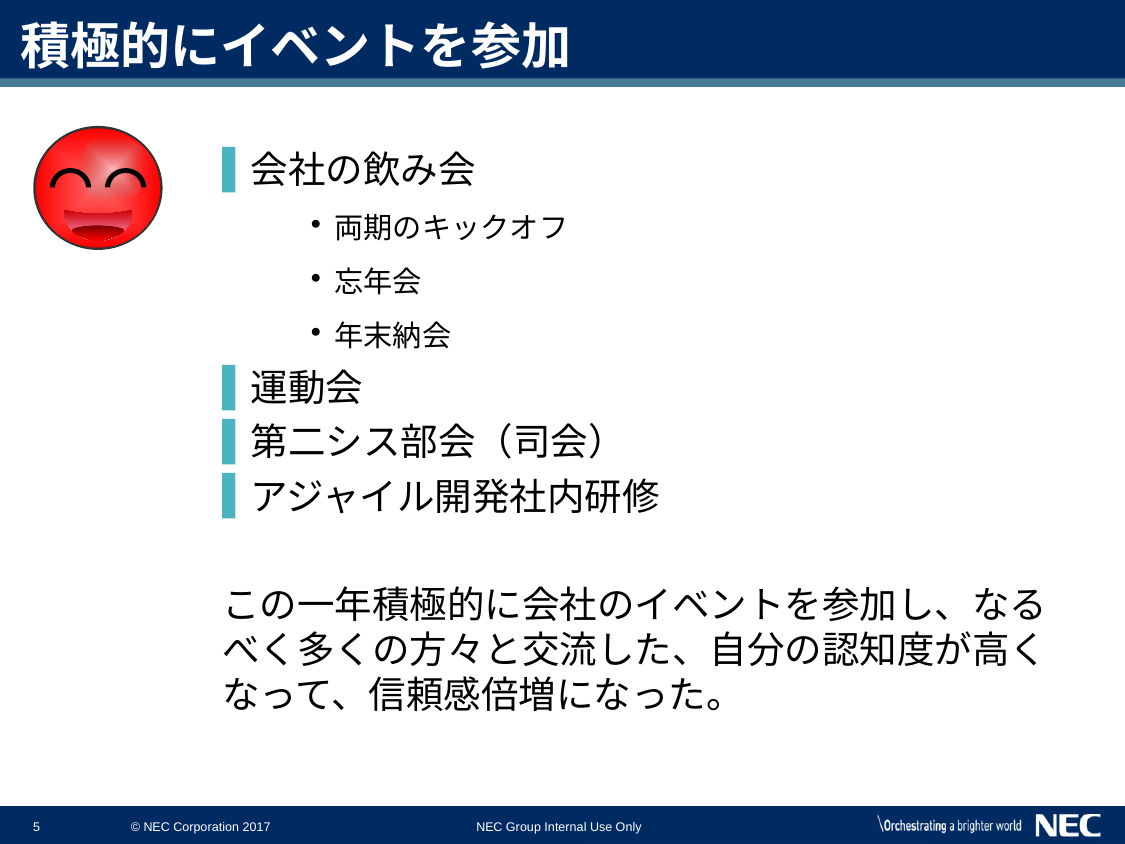

# 積極的にイベントを参加

会社の飲み会
　　・両期のキックオフ
　　・忘年会
　　・年末納会
運動会
第二シス部会（司会）
アジャイル開発社内研修

この一年積極的に会社のイベントを参加し、なるべく多くの方々と交流した、自分の認知度が高くなって、信頼感倍増になった。